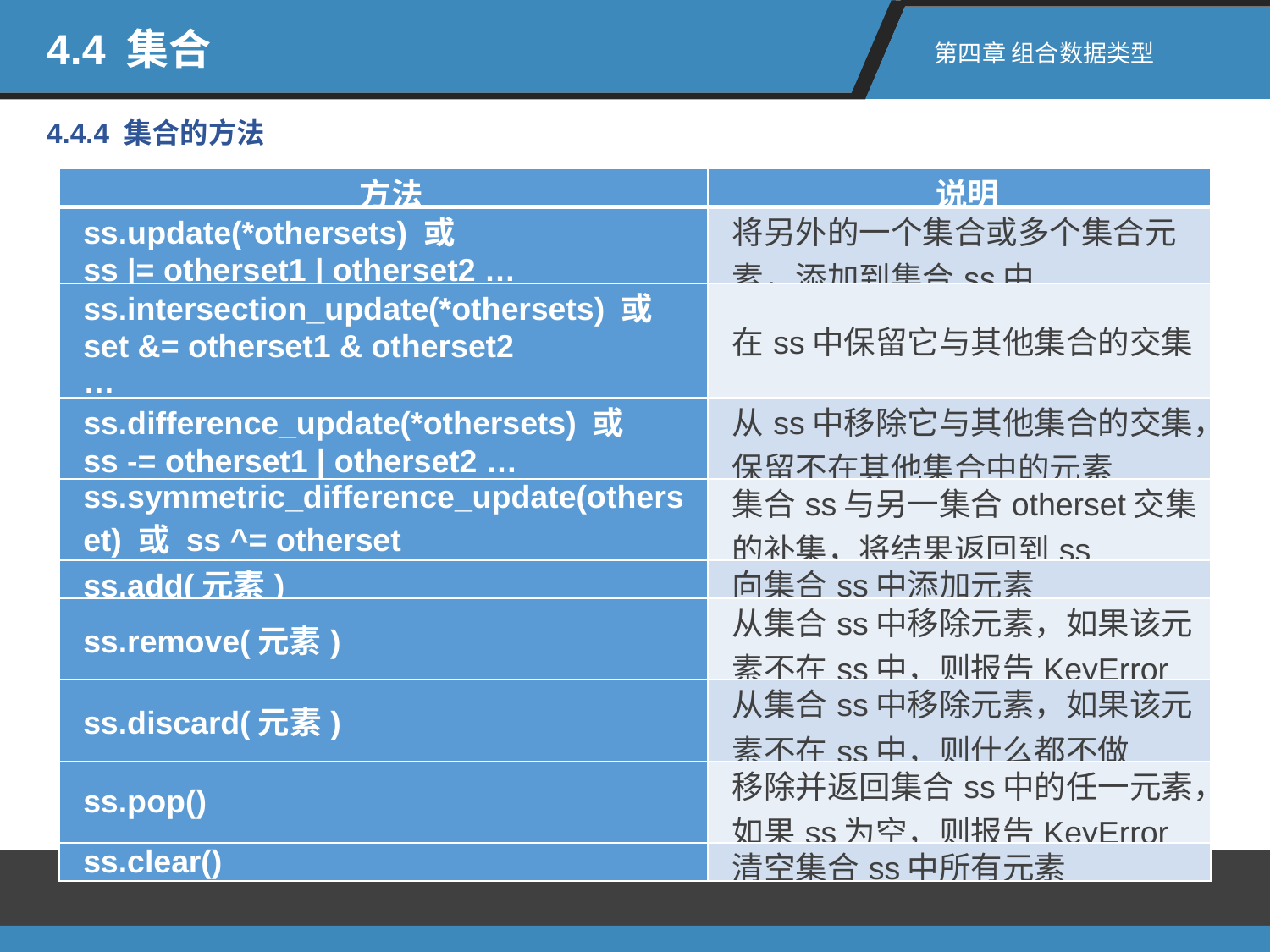

4.4 集合
第四章 组合数据类型
4.4.4 集合的方法
| 方法 | 说明 |
| --- | --- |
| ss.update(\*othersets) 或 ss |= otherset1 | otherset2 … | 将另外的一个集合或多个集合元素，添加到集合ss中 |
| ss.intersection\_update(\*othersets) 或 set &= otherset1 & otherset2 … | 在ss中保留它与其他集合的交集 |
| ss.difference\_update(\*othersets) 或 ss -= otherset1 | otherset2 … | 从ss中移除它与其他集合的交集，保留不在其他集合中的元素 |
| ss.symmetric\_difference\_update(otherset) 或 ss ^= otherset | 集合ss与另一集合otherset交集的补集，将结果返回到ss |
| ss.add(元素) | 向集合ss中添加元素 |
| ss.remove(元素) | 从集合ss中移除元素，如果该元素不在ss中，则报告KeyError |
| ss.discard(元素) | 从集合ss中移除元素，如果该元素不在ss中，则什么都不做 |
| ss.pop() | 移除并返回集合ss中的任一元素，如果ss为空，则报告KeyError |
| ss.clear() | 清空集合ss中所有元素 |